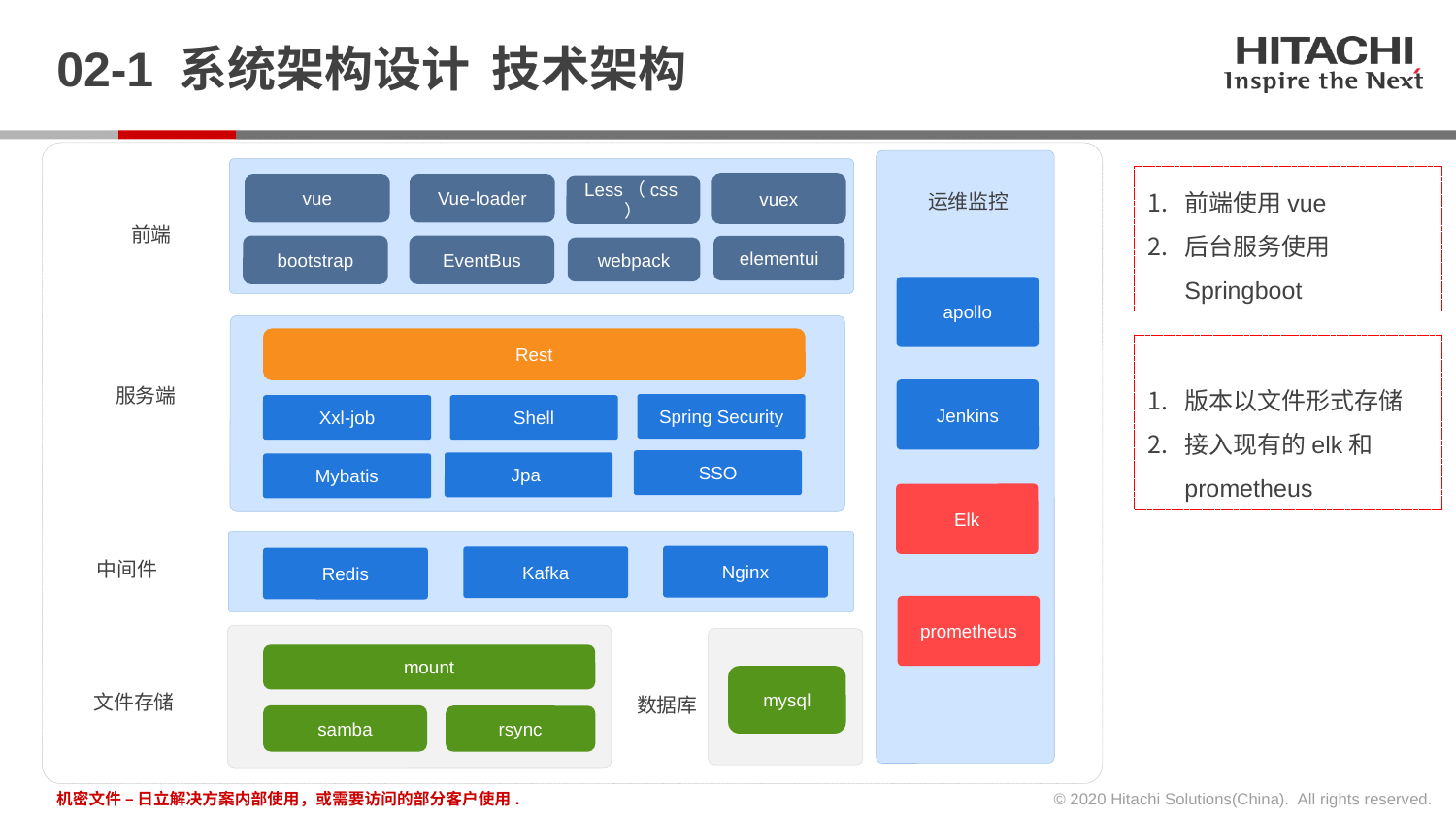

# 02-1 系统架构设计  技术架构

前端使用vue
后台服务使用Springboot
vuex
vue
Vue-loader
Less（css）
运维监控
前端
bootstrap
EventBus
elementui
webpack
apollo

Rest
Spring Security
Shell
Xxl-job

版本以文件形式存储
接入现有的elk和prometheus
Jenkins
服务端
SSO
Jpa
Mybatis
Elk
Nginx
Kafka
Redis

中间件
prometheus

mount
mysql
文件存储
数据库
samba
rsync